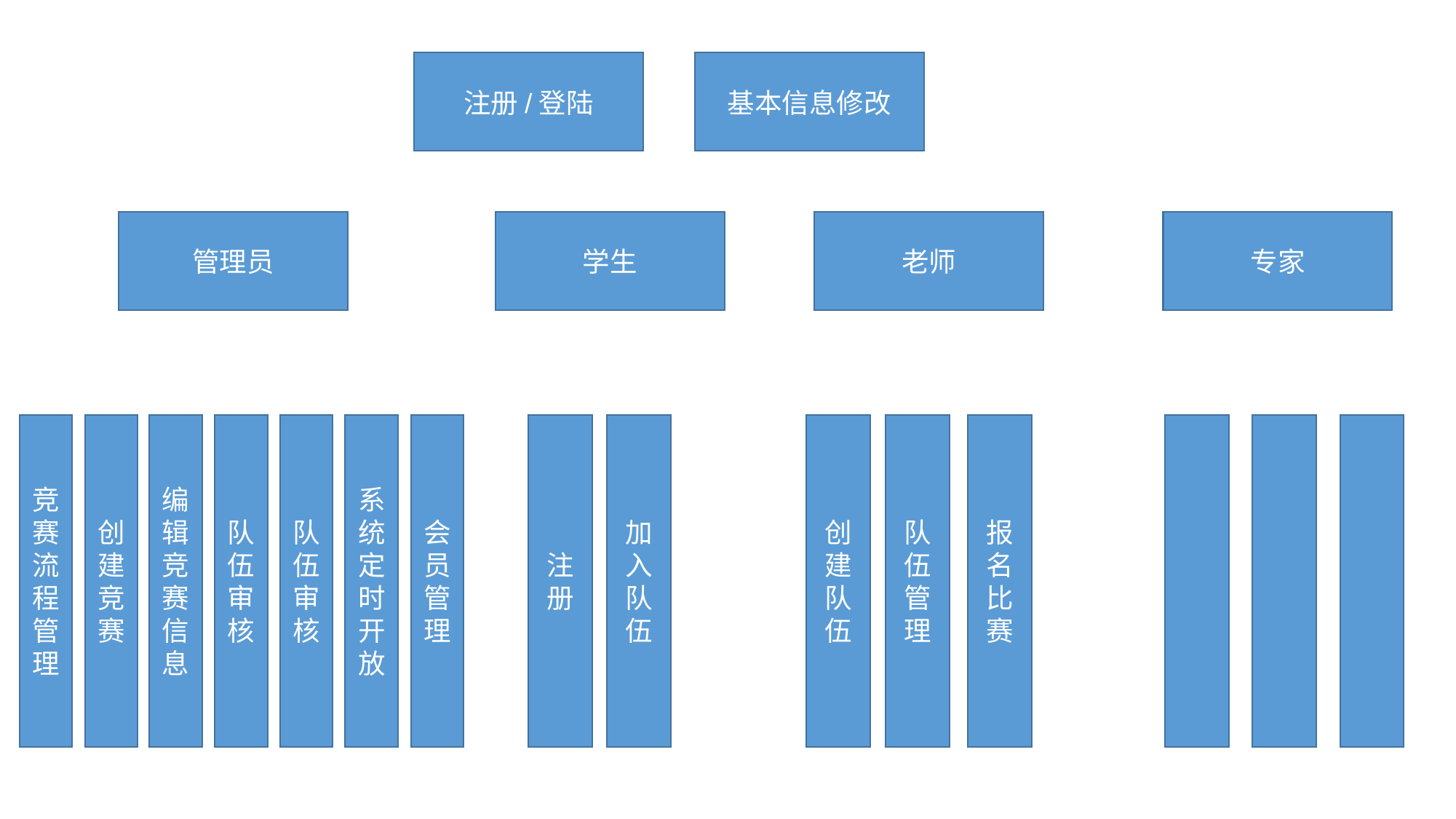

注册/登陆
基本信息修改
管理员
学生
老师
专家
创建队伍
报名比赛
会员管理
队伍管理
队伍审核
系统定时开放
编辑竞赛信息
队伍审核
创建竞赛

加入队伍
注册
竞赛流程管理